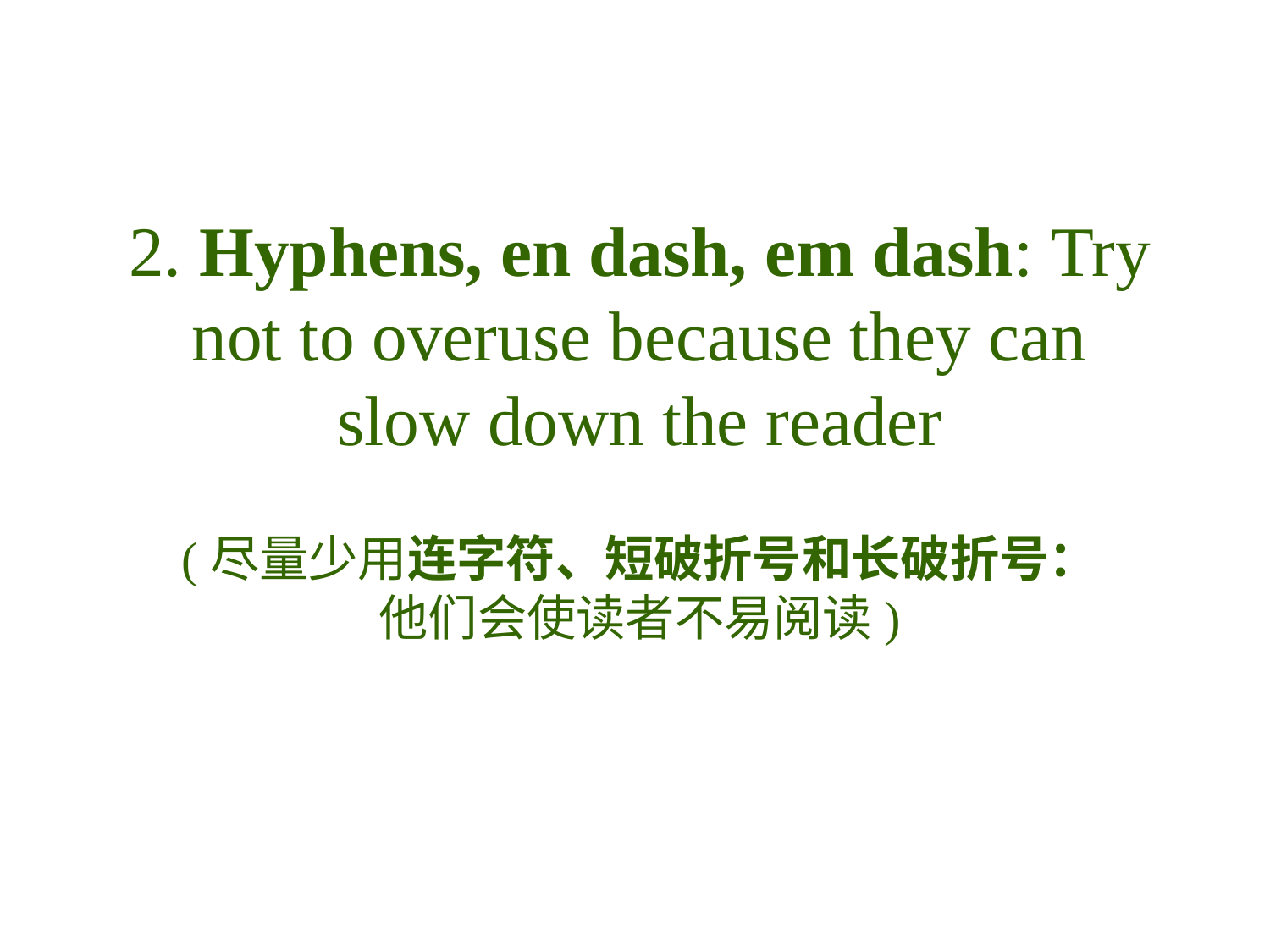

# 2. Hyphens, en dash, em dash: Try not to overuse because they can slow down the reader (尽量少用连字符、短破折号和长破折号： 他们会使读者不易阅读)